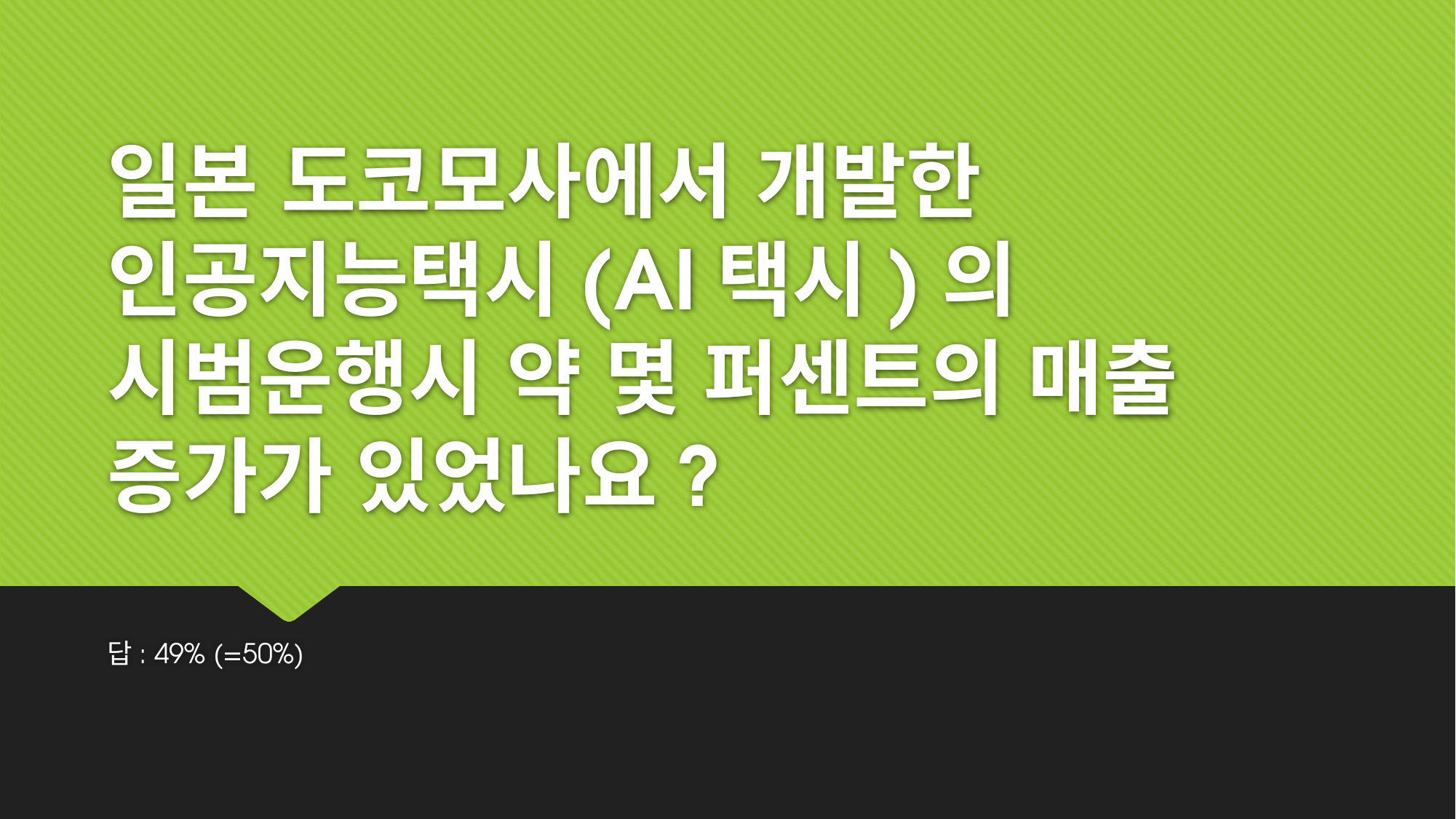

# 일본 도코모사에서 개발한 인공지능택시(AI택시)의 시범운행시 약 몇 퍼센트의 매출 증가가 있었나요?
답: 49% (=50%)